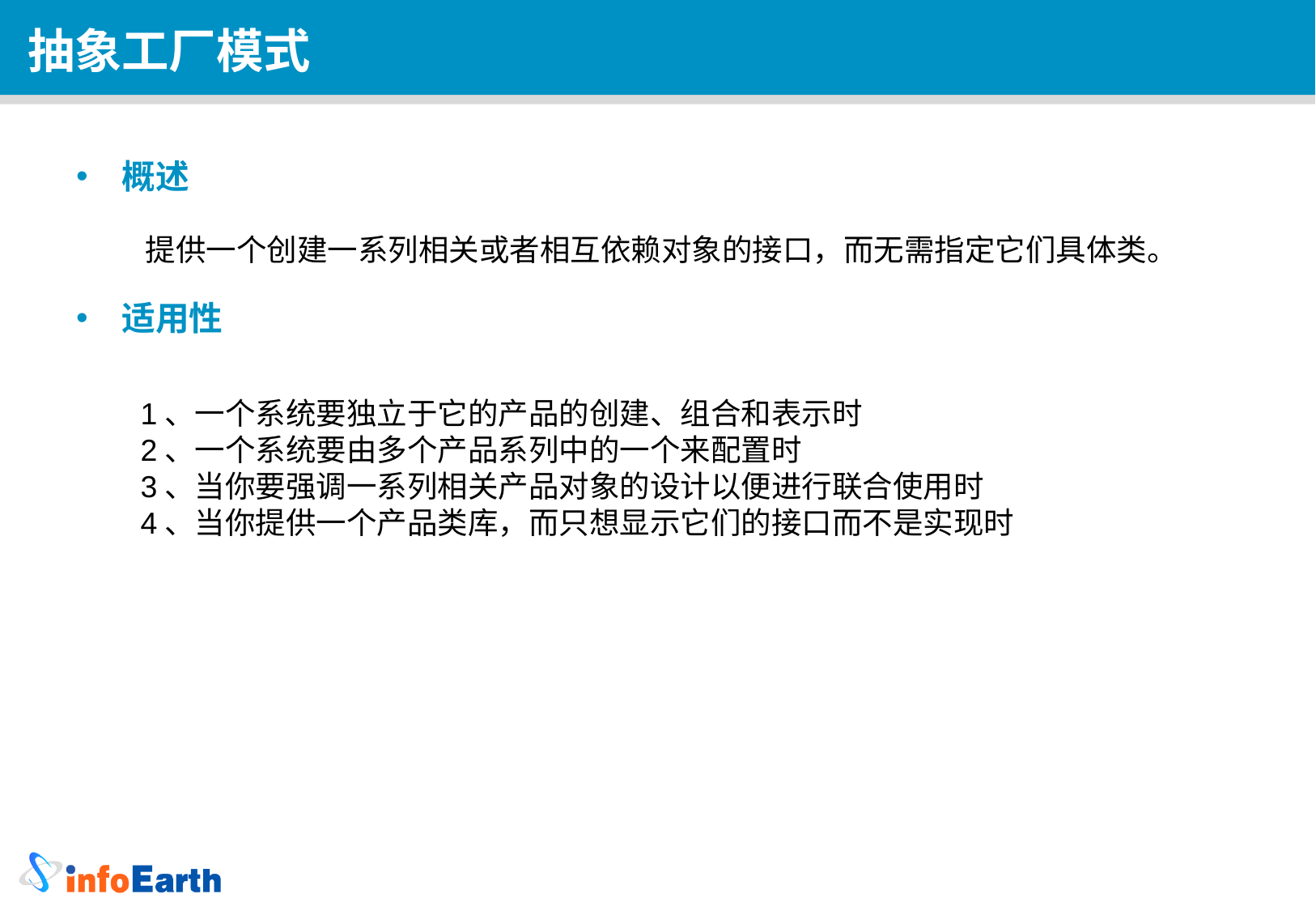

抽象工厂模式
概述

适用性
提供一个创建一系列相关或者相互依赖对象的接口，而无需指定它们具体类。
1、一个系统要独立于它的产品的创建、组合和表示时
2、一个系统要由多个产品系列中的一个来配置时
3、当你要强调一系列相关产品对象的设计以便进行联合使用时
4、当你提供一个产品类库，而只想显示它们的接口而不是实现时